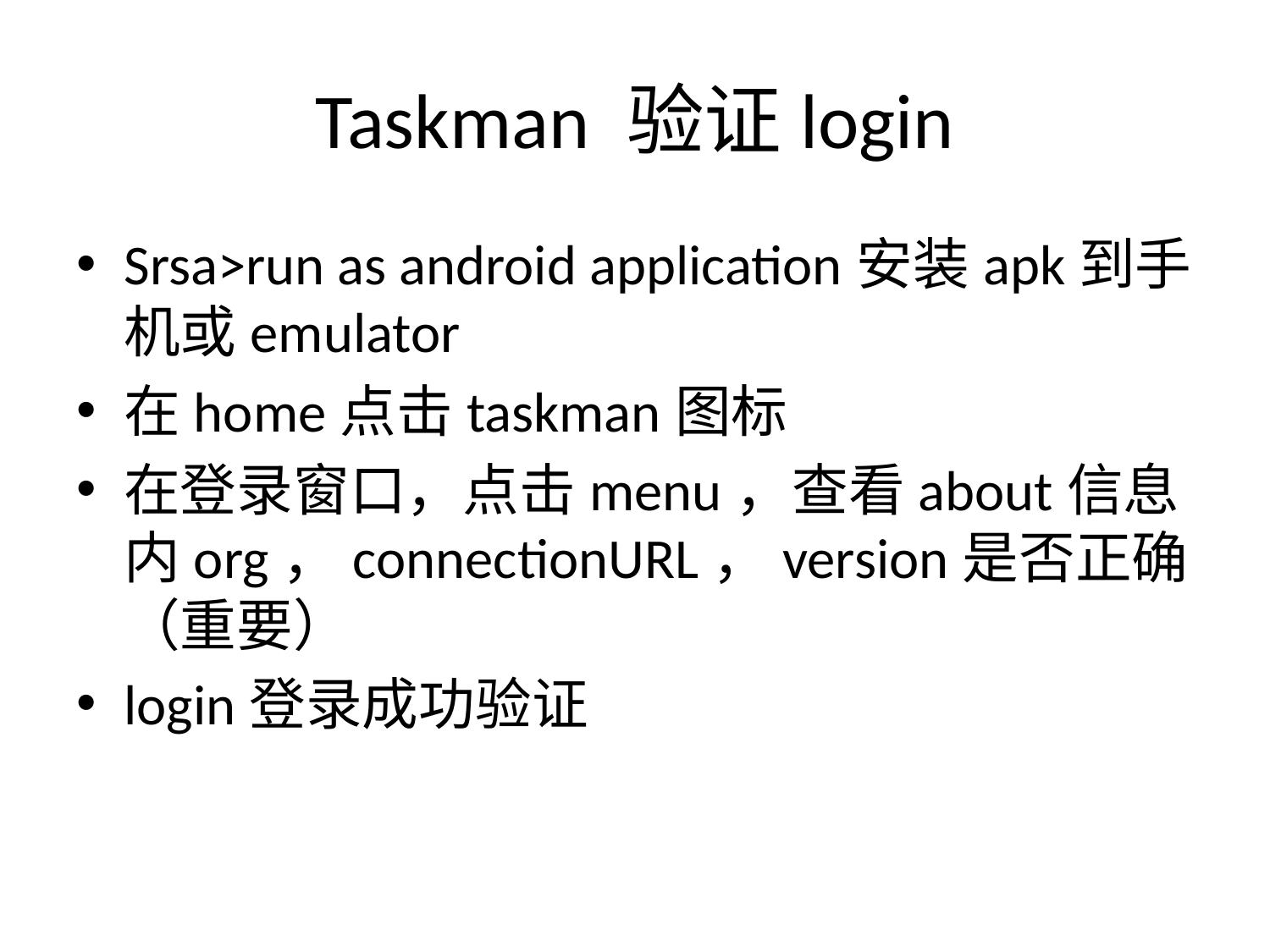

# Taskman 验证login
Srsa>run as android application安装apk到手机或emulator
在home点击taskman图标
在登录窗口，点击menu，查看about信息内org，connectionURL，version是否正确（重要）
login登录成功验证